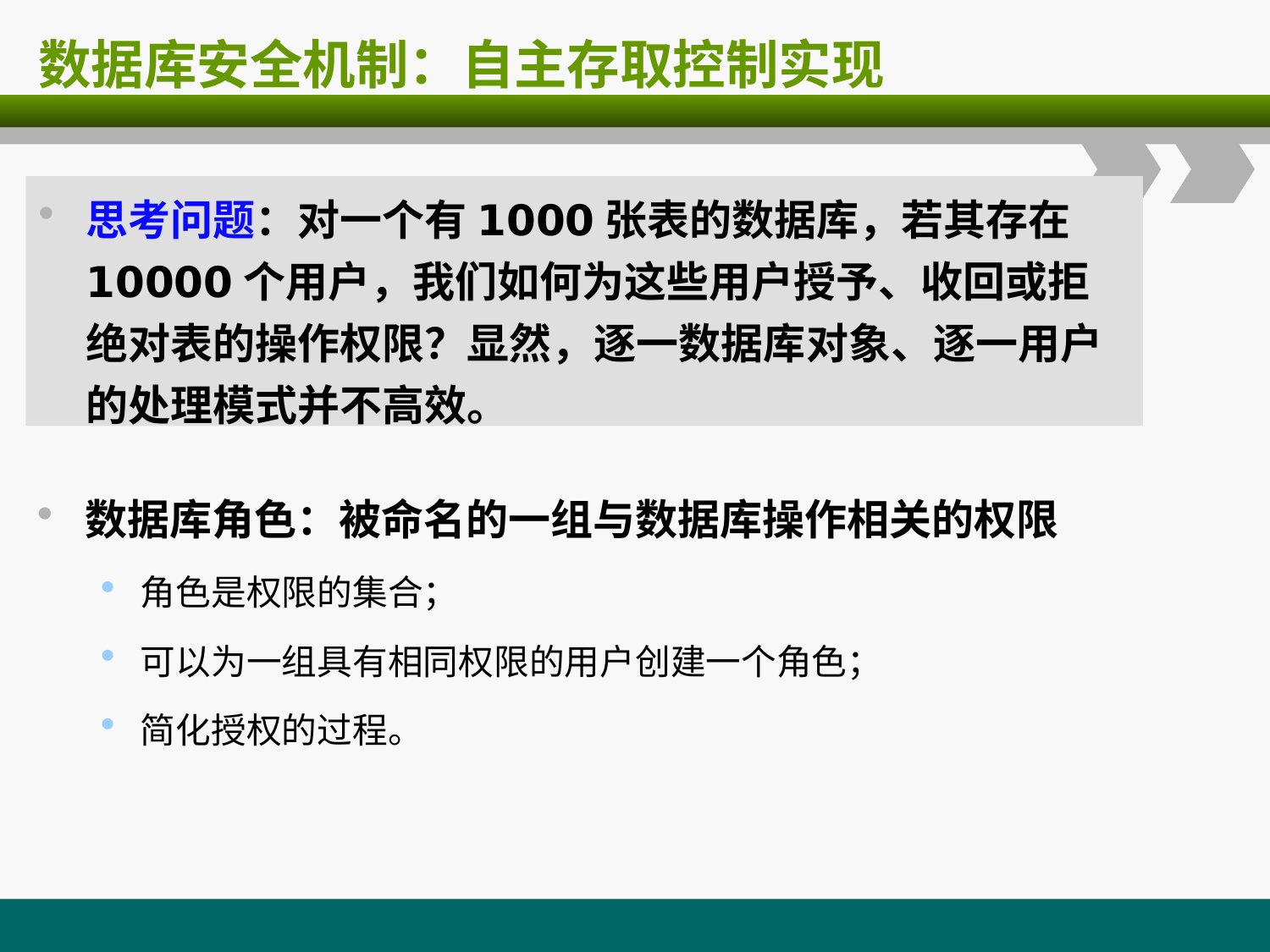

# 数据库安全机制：自主存取控制实现
思考问题：对一个有1000张表的数据库，若其存在10000个用户，我们如何为这些用户授予、收回或拒绝对表的操作权限？显然，逐一数据库对象、逐一用户的处理模式并不高效。
数据库角色：被命名的一组与数据库操作相关的权限
角色是权限的集合；
可以为一组具有相同权限的用户创建一个角色；
简化授权的过程。